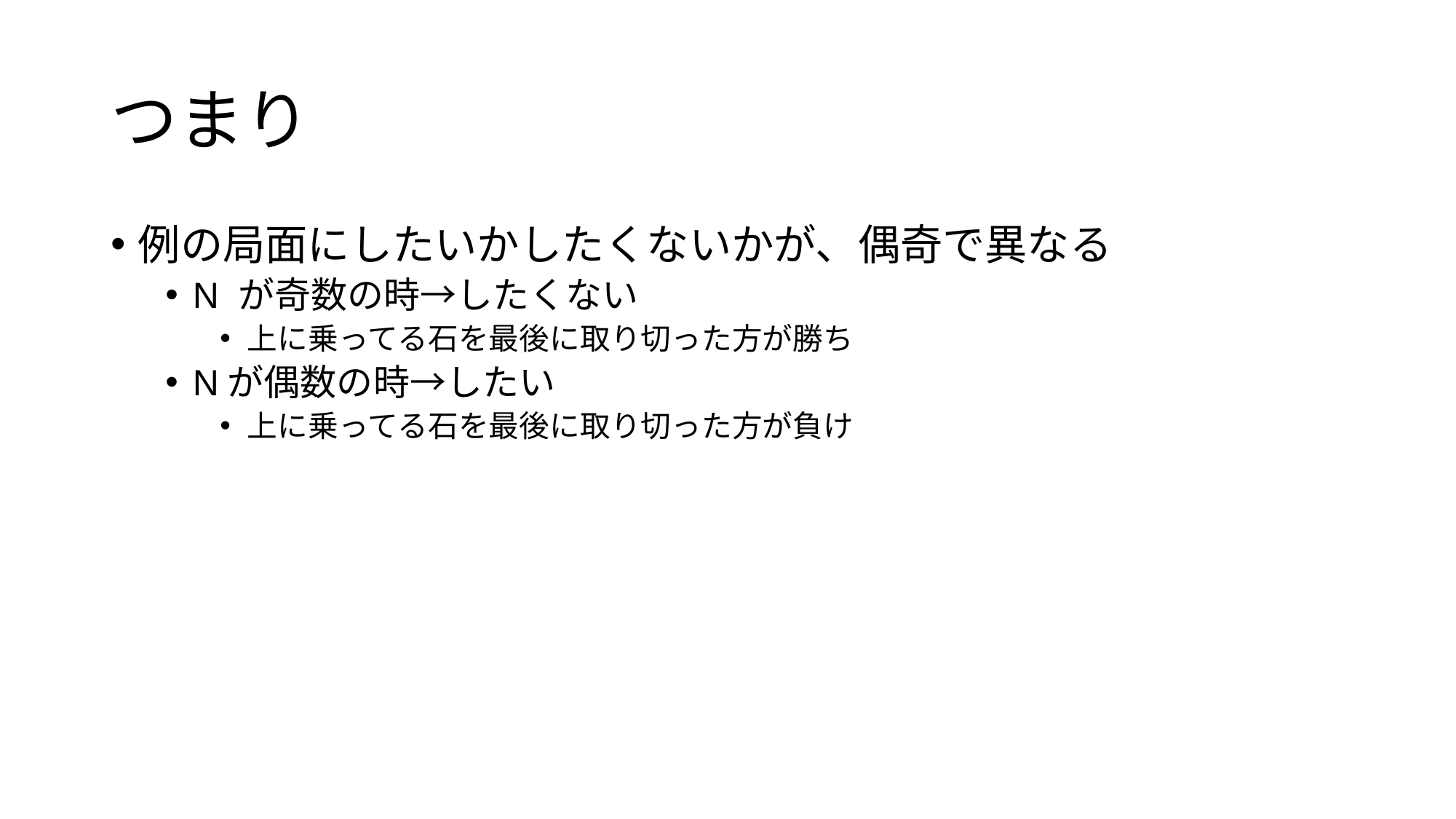

# つまり
例の局面にしたいかしたくないかが、偶奇で異なる
N が奇数の時→したくない
上に乗ってる石を最後に取り切った方が勝ち
Nが偶数の時→したい
上に乗ってる石を最後に取り切った方が負け